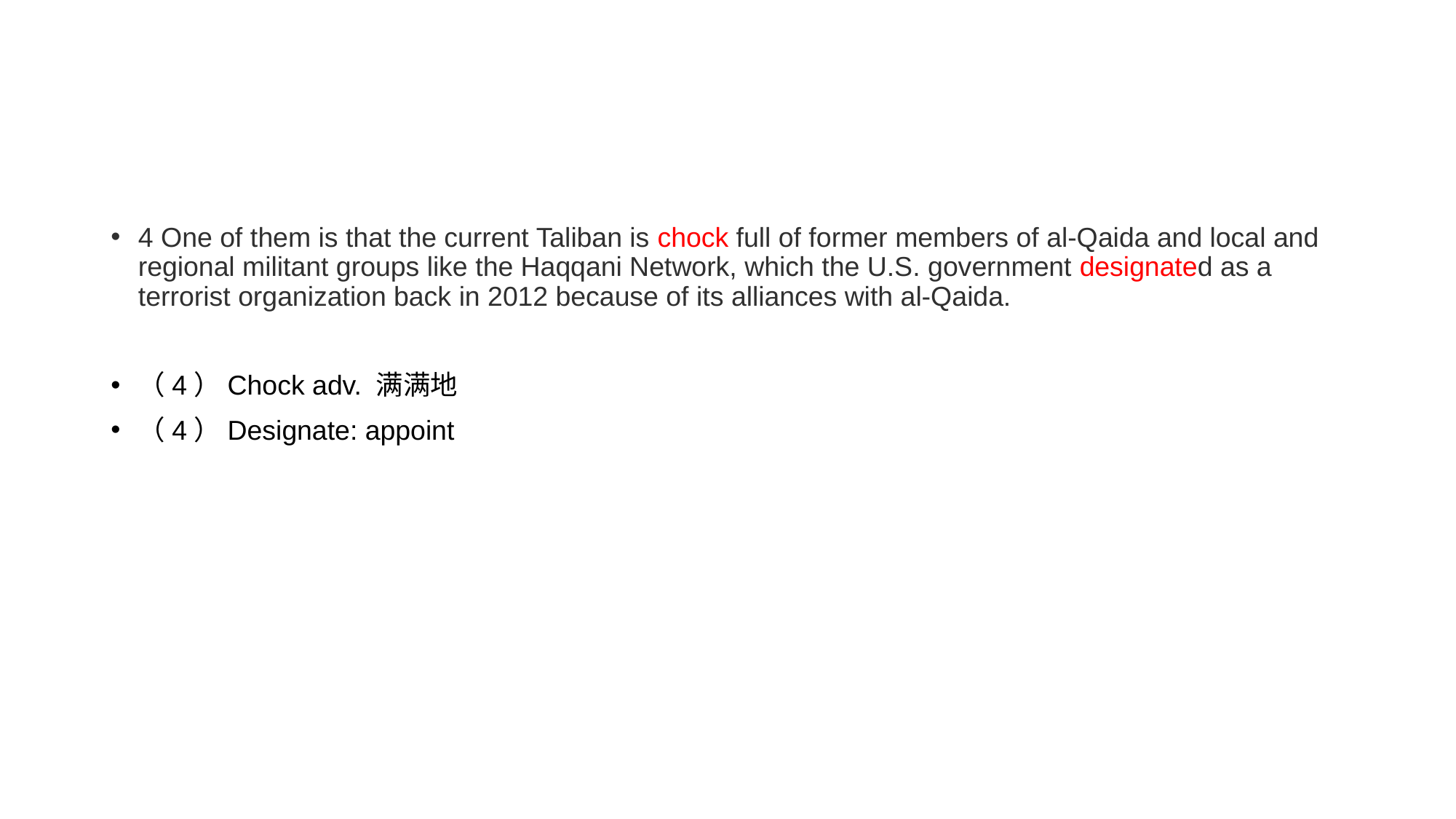

#
4 One of them is that the current Taliban is chock full of former members of al-Qaida and local and regional militant groups like the Haqqani Network, which the U.S. government designated as a terrorist organization back in 2012 because of its alliances with al-Qaida.

（4）Chock adv. 满满地
（4）Designate: appoint